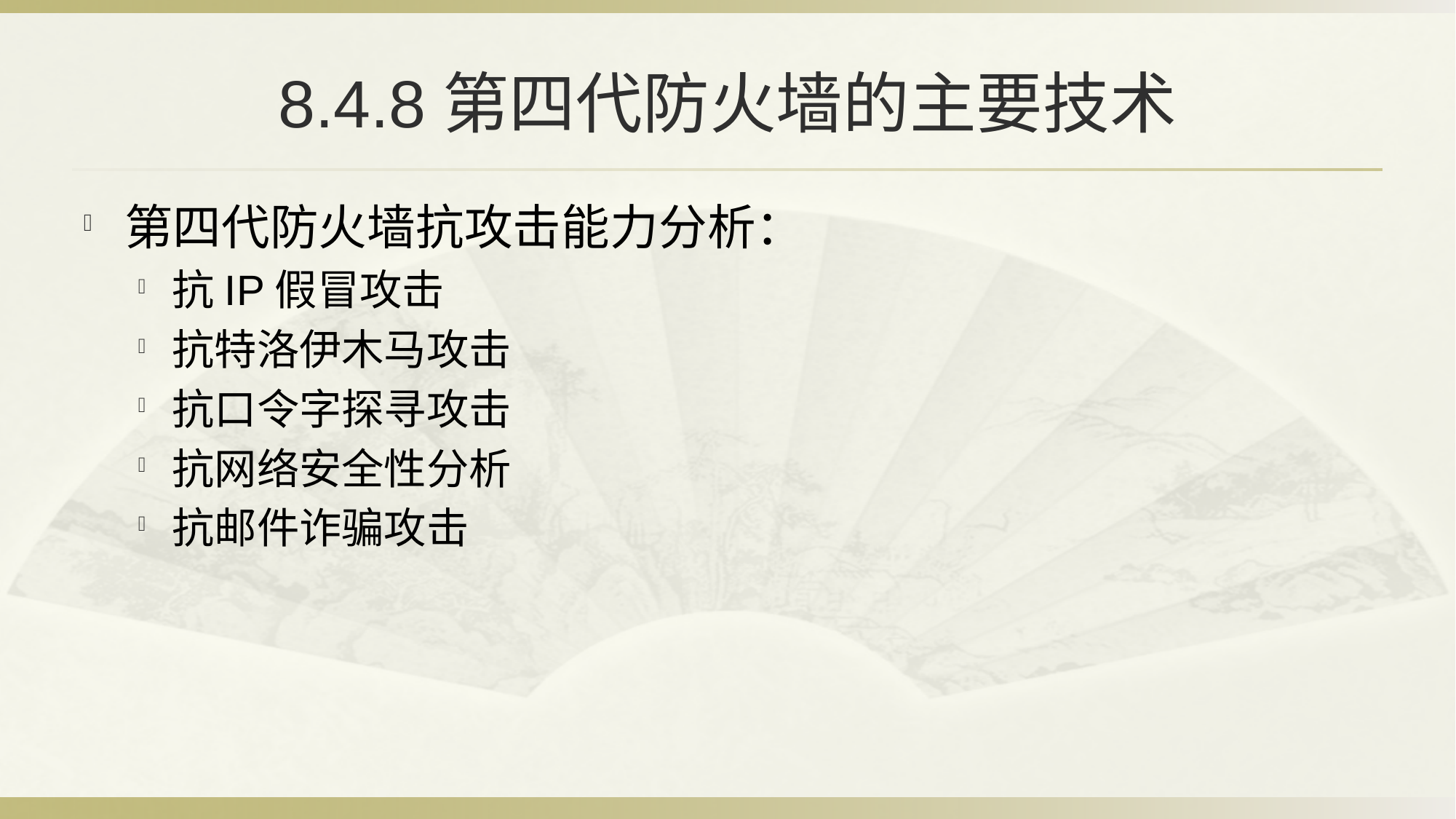

# 8.4.8第四代防火墙的主要技术
第四代防火墙抗攻击能力分析：
抗IP假冒攻击
抗特洛伊木马攻击
抗口令字探寻攻击
抗网络安全性分析
抗邮件诈骗攻击